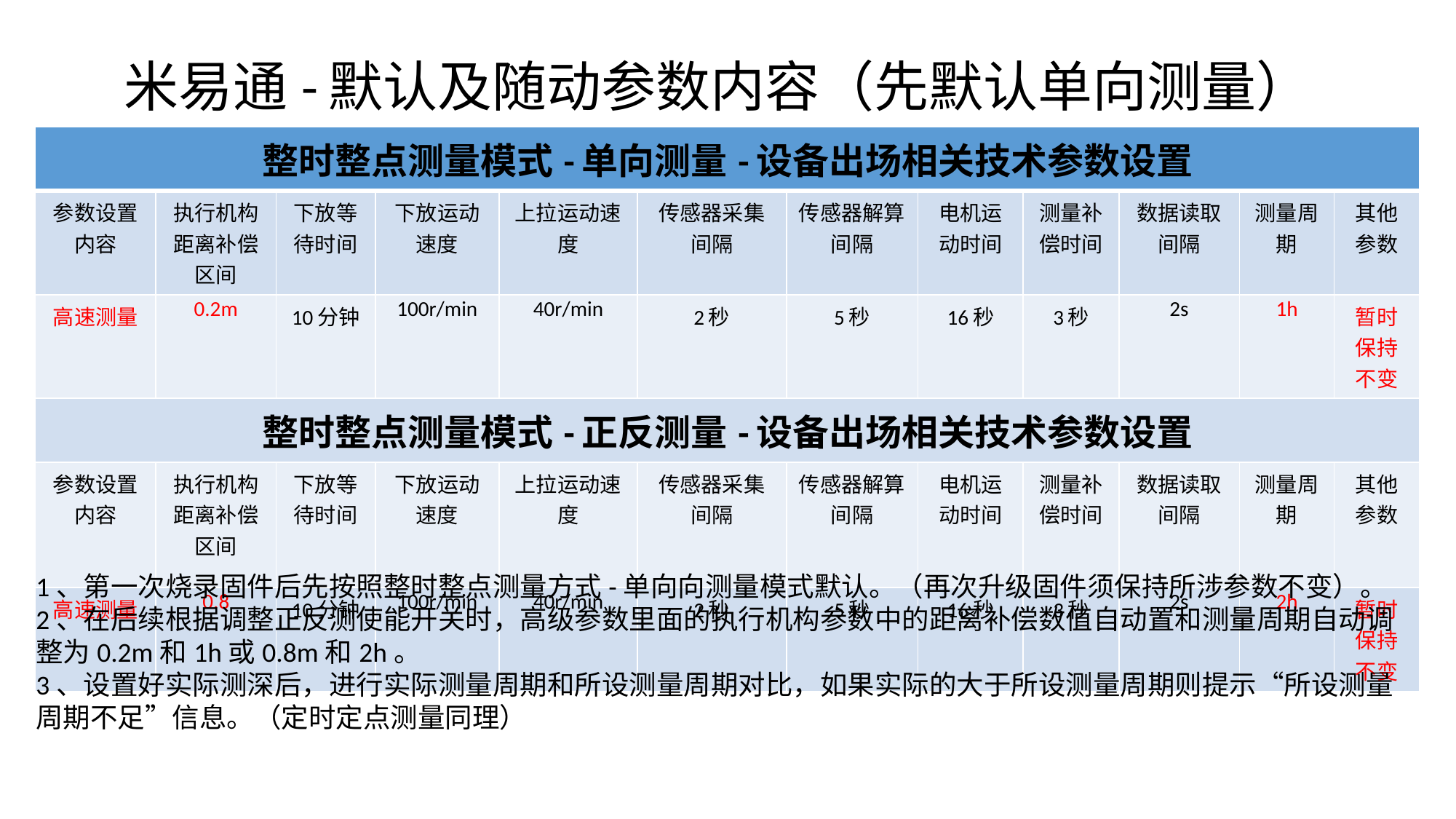

# 米易通-默认及随动参数内容（先默认单向测量）
| 整时整点测量模式-单向测量-设备出场相关技术参数设置 |  |  |  |  |  |  |  |  |  |  |  |
| --- | --- | --- | --- | --- | --- | --- | --- | --- | --- | --- | --- |
| 参数设置内容 | 执行机构距离补偿区间 | 下放等待时间 | 下放运动速度 | 上拉运动速度 | 传感器采集间隔 | 传感器解算间隔 | 电机运动时间 | 测量补偿时间 | 数据读取间隔 | 测量周期 | 其他参数 |
| 高速测量 | 0.2m | 10分钟 | 100r/min | 40r/min | 2秒 | 5秒 | 16秒 | 3秒 | 2s | 1h | 暂时保持不变 |
| 整时整点测量模式-正反测量-设备出场相关技术参数设置 |  |  |  |  |  |  |  |  |  |  |  |
| 参数设置内容 | 执行机构距离补偿区间 | 下放等待时间 | 下放运动速度 | 上拉运动速度 | 传感器采集间隔 | 传感器解算间隔 | 电机运动时间 | 测量补偿时间 | 数据读取间隔 | 测量周期 | 其他参数 |
| 高速测量 | 0.8 | 10分钟 | 100r/min | 40r/min | 2秒 | 5秒 | 16秒 | 3秒 | 2s | 2h | 暂时保持不变 |
1、第一次烧录固件后先按照整时整点测量方式-单向向测量模式默认。（再次升级固件须保持所涉参数不变）。
2、在后续根据调整正反测使能开关时，高级参数里面的执行机构参数中的距离补偿数值自动置和测量周期自动调整为0.2m和1h或0.8m和2h。
3、设置好实际测深后，进行实际测量周期和所设测量周期对比，如果实际的大于所设测量周期则提示“所设测量周期不足”信息。（定时定点测量同理）